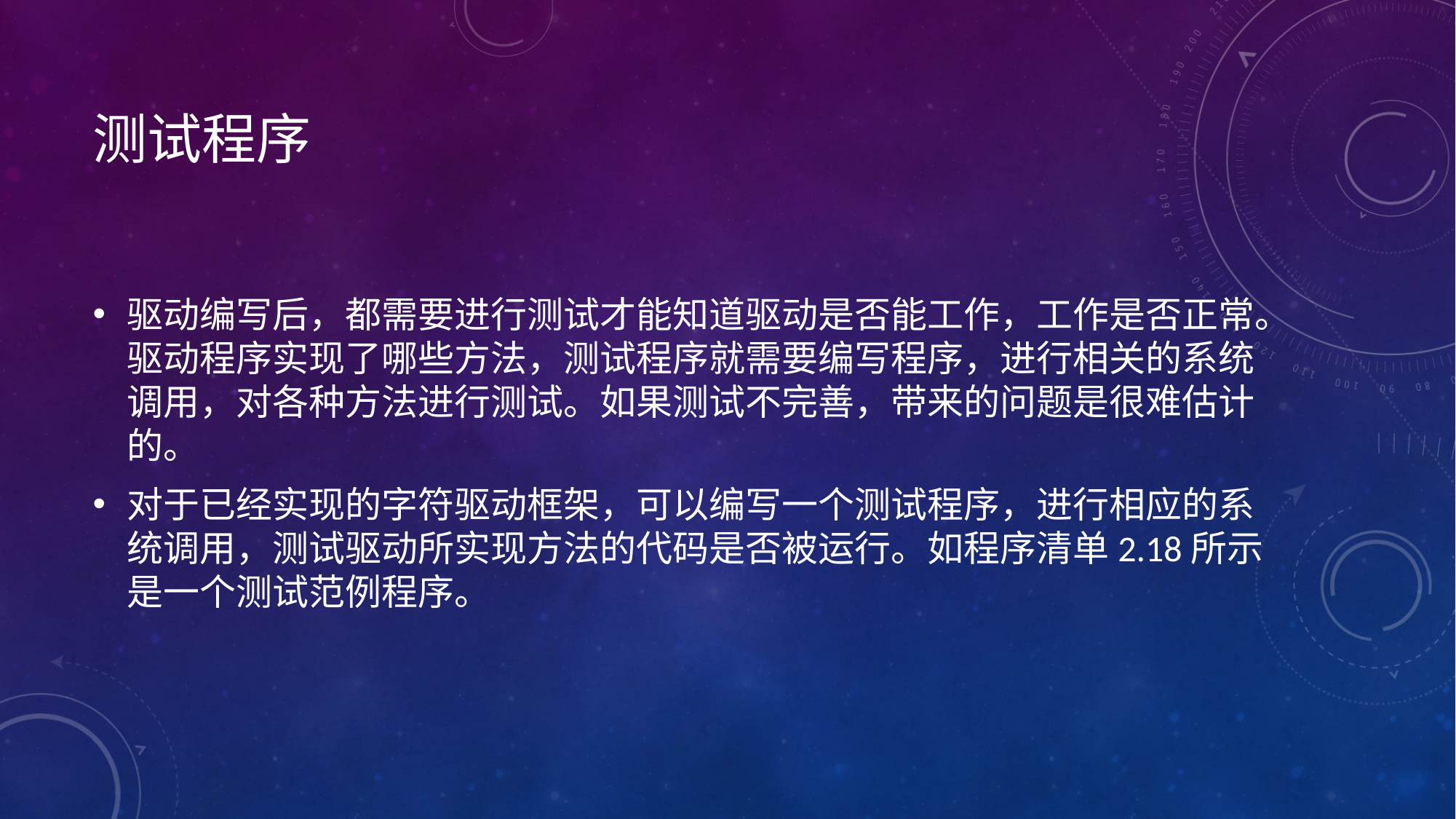

# 测试程序
驱动编写后，都需要进行测试才能知道驱动是否能工作，工作是否正常。驱动程序实现了哪些方法，测试程序就需要编写程序，进行相关的系统调用，对各种方法进行测试。如果测试不完善，带来的问题是很难估计的。
对于已经实现的字符驱动框架，可以编写一个测试程序，进行相应的系统调用，测试驱动所实现方法的代码是否被运行。如程序清单2.18所示是一个测试范例程序。